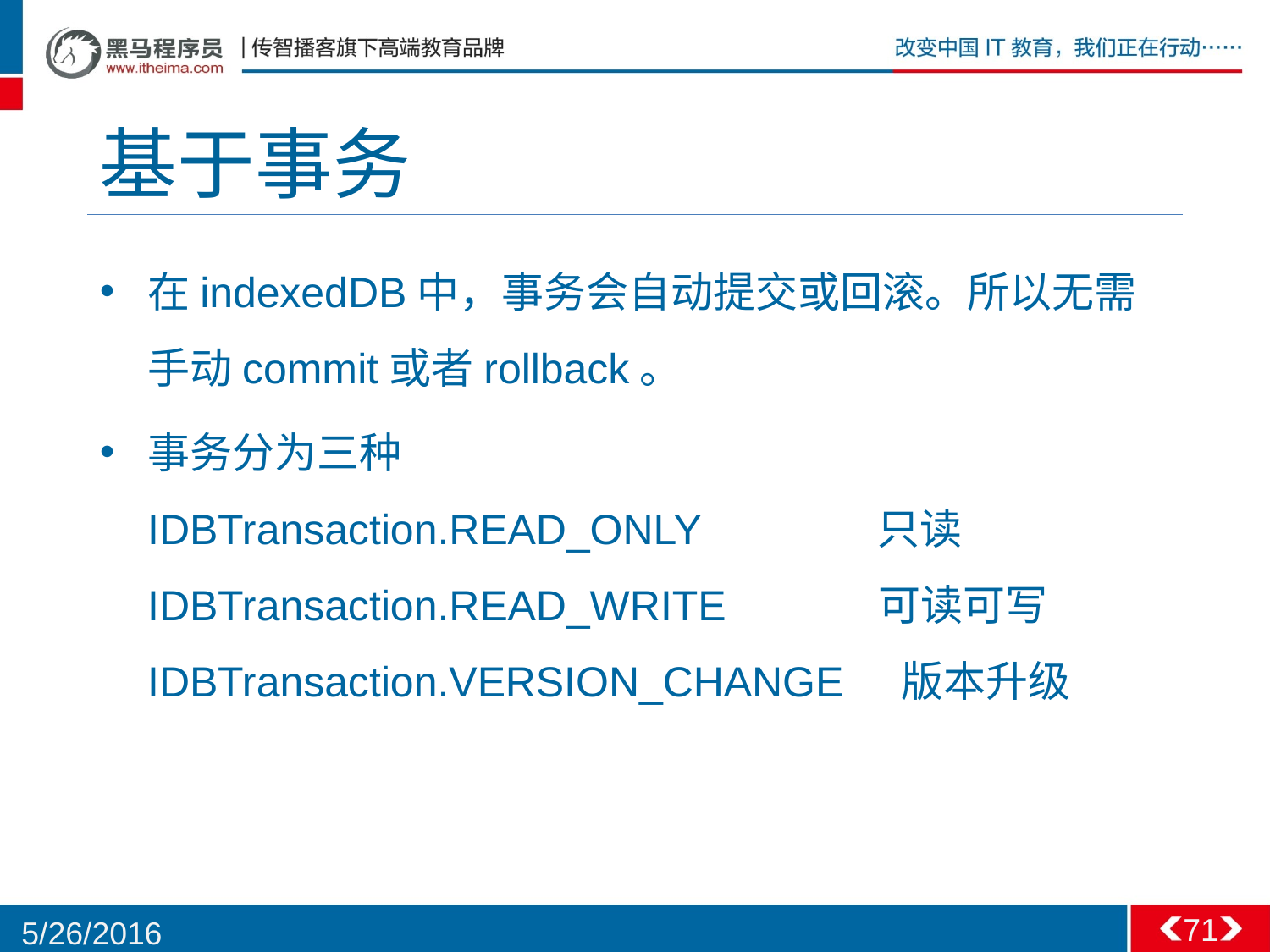

# 基于事务
在indexedDB中，事务会自动提交或回滚。所以无需手动commit或者rollback。
事务分为三种
IDBTransaction.READ_ONLY              只读
IDBTransaction.READ_WRITE            可读可写
IDBTransaction.VERSION_CHANGE    版本升级
71

5/26/2016